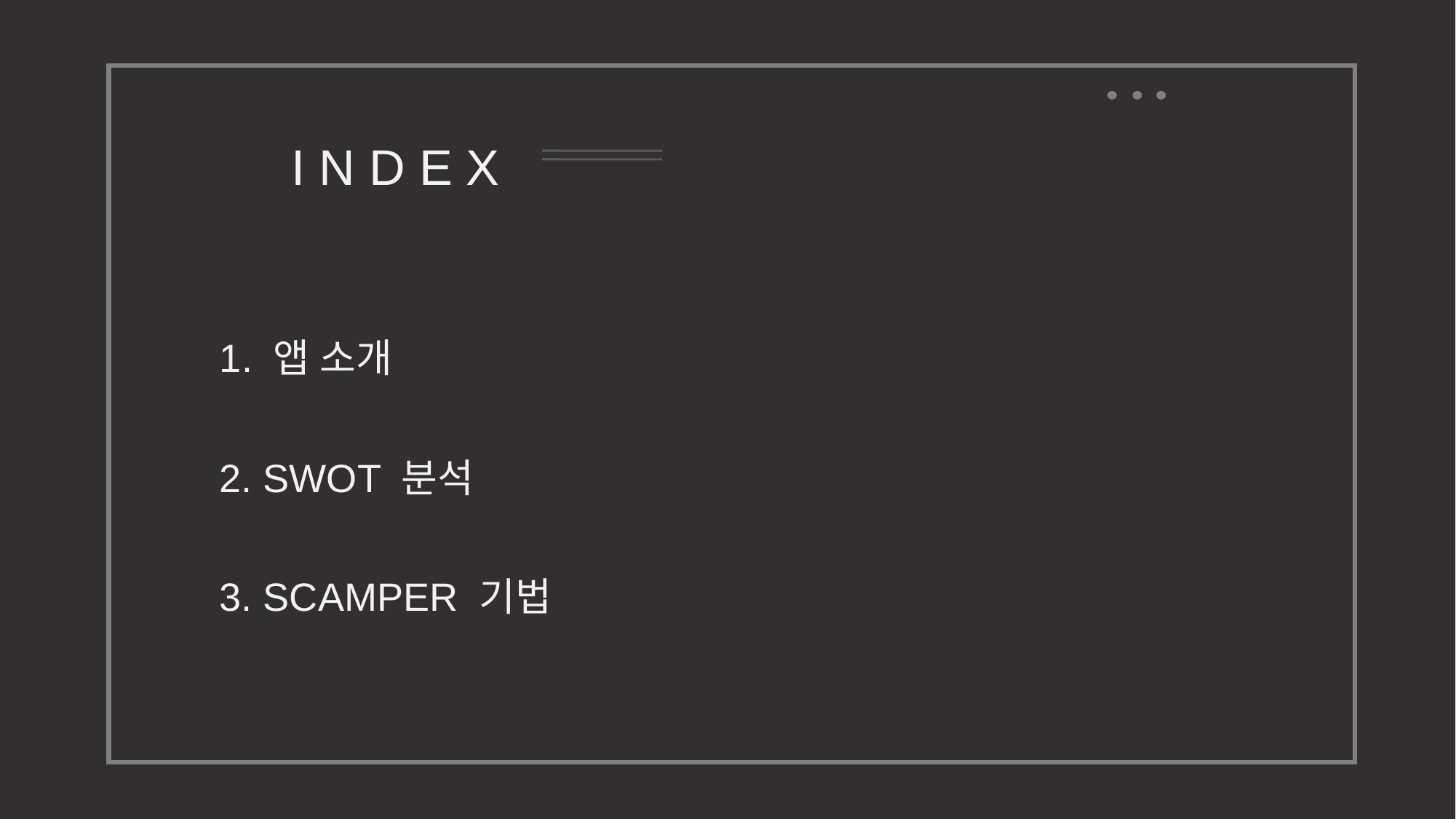

I N D E X
1. 앱 소개
2. SWOT 분석
3. SCAMPER 기법